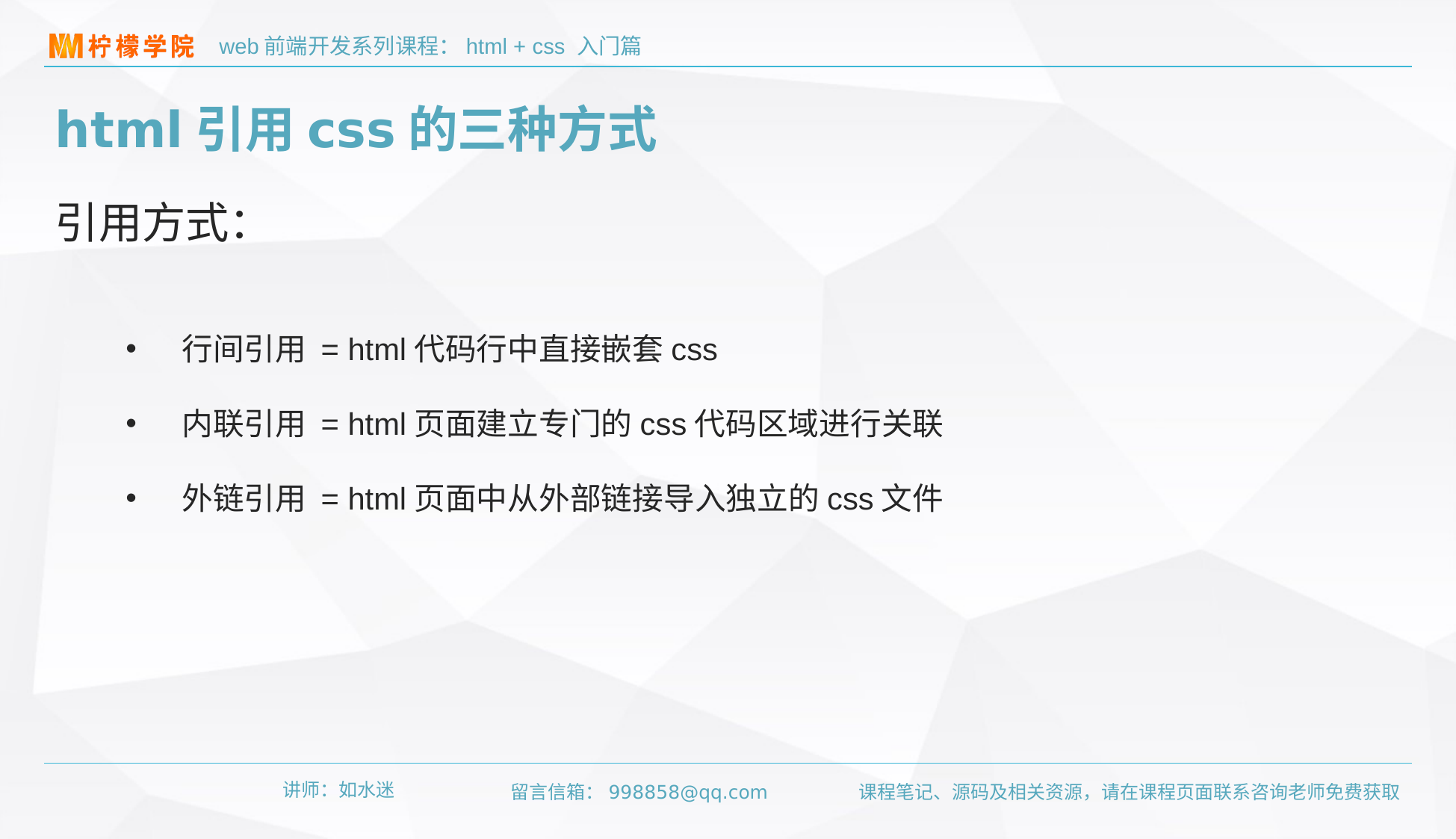

html引用css的三种方式
引用方式：
行间引用 = html代码行中直接嵌套css
内联引用 = html页面建立专门的css代码区域进行关联
外链引用 = html页面中从外部链接导入独立的css文件